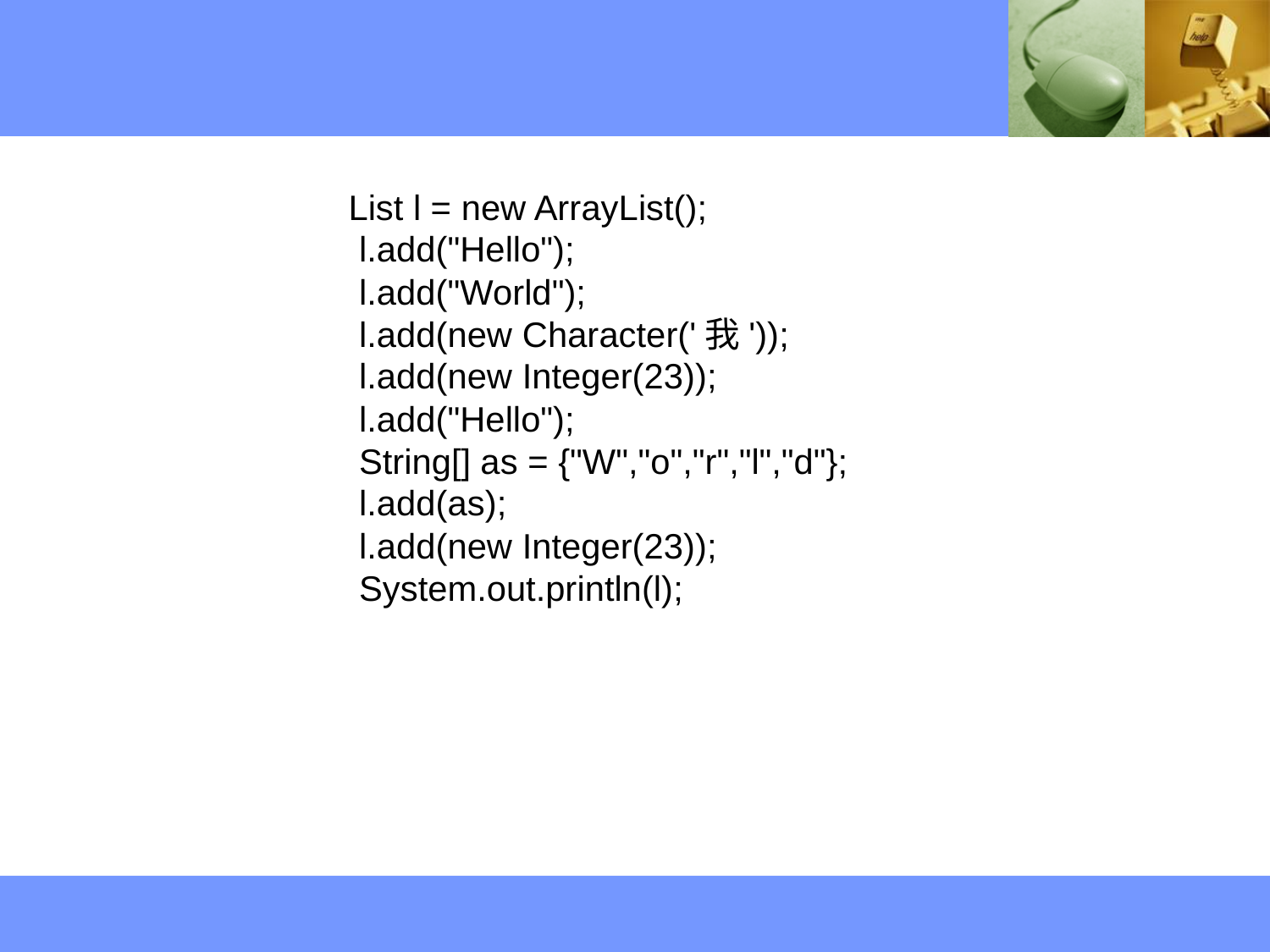

List l = new ArrayList();
		l.add("Hello");
		l.add("World");
		l.add(new Character('我'));
		l.add(new Integer(23));
		l.add("Hello");
		String[] as = {"W","o","r","l","d"};
		l.add(as);
		l.add(new Integer(23));
		System.out.println(l);